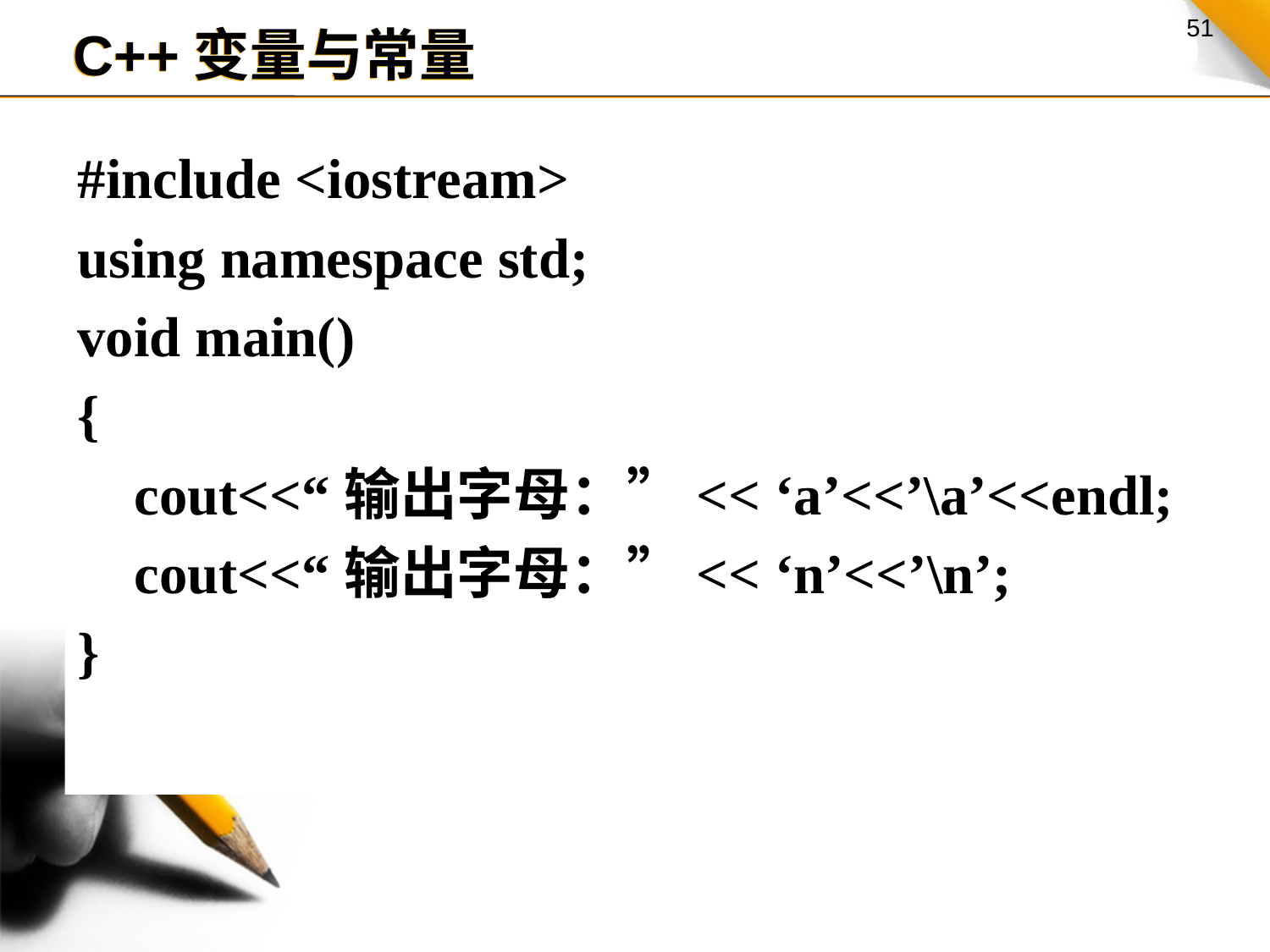

C++变量与常量
#include <iostream>
using namespace std;
void main()
{
    cout<<“输出字母：”<< ‘a’<<’\a’<<endl;
    cout<<“输出字母：”<< ‘n’<<’\n’;
}